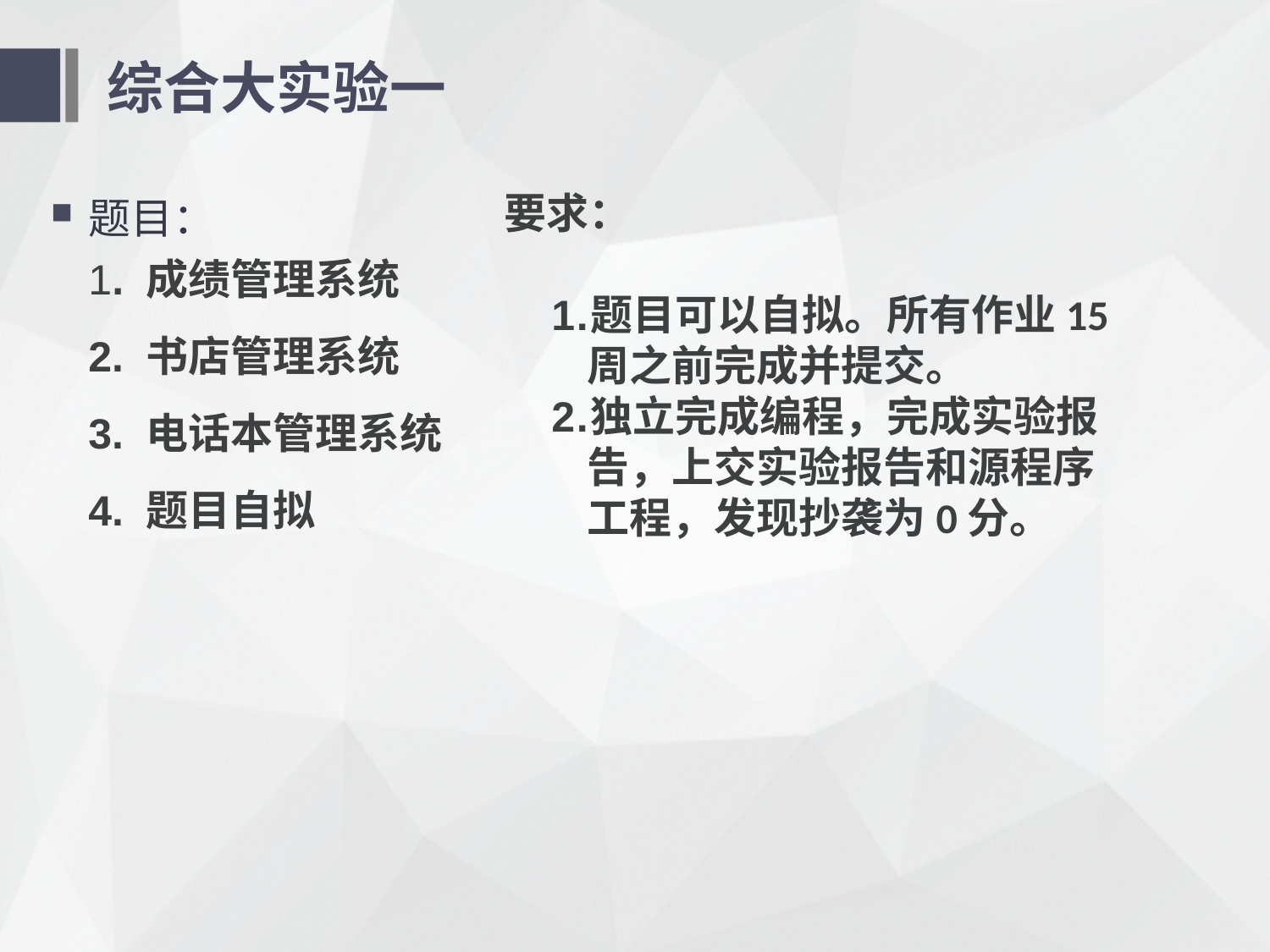

# 综合大实验一
题目：
1. 成绩管理系统
2. 书店管理系统
3. 电话本管理系统
4. 题目自拟
要求：

题目可以自拟。所有作业15周之前完成并提交。
独立完成编程，完成实验报告，上交实验报告和源程序工程，发现抄袭为0分。